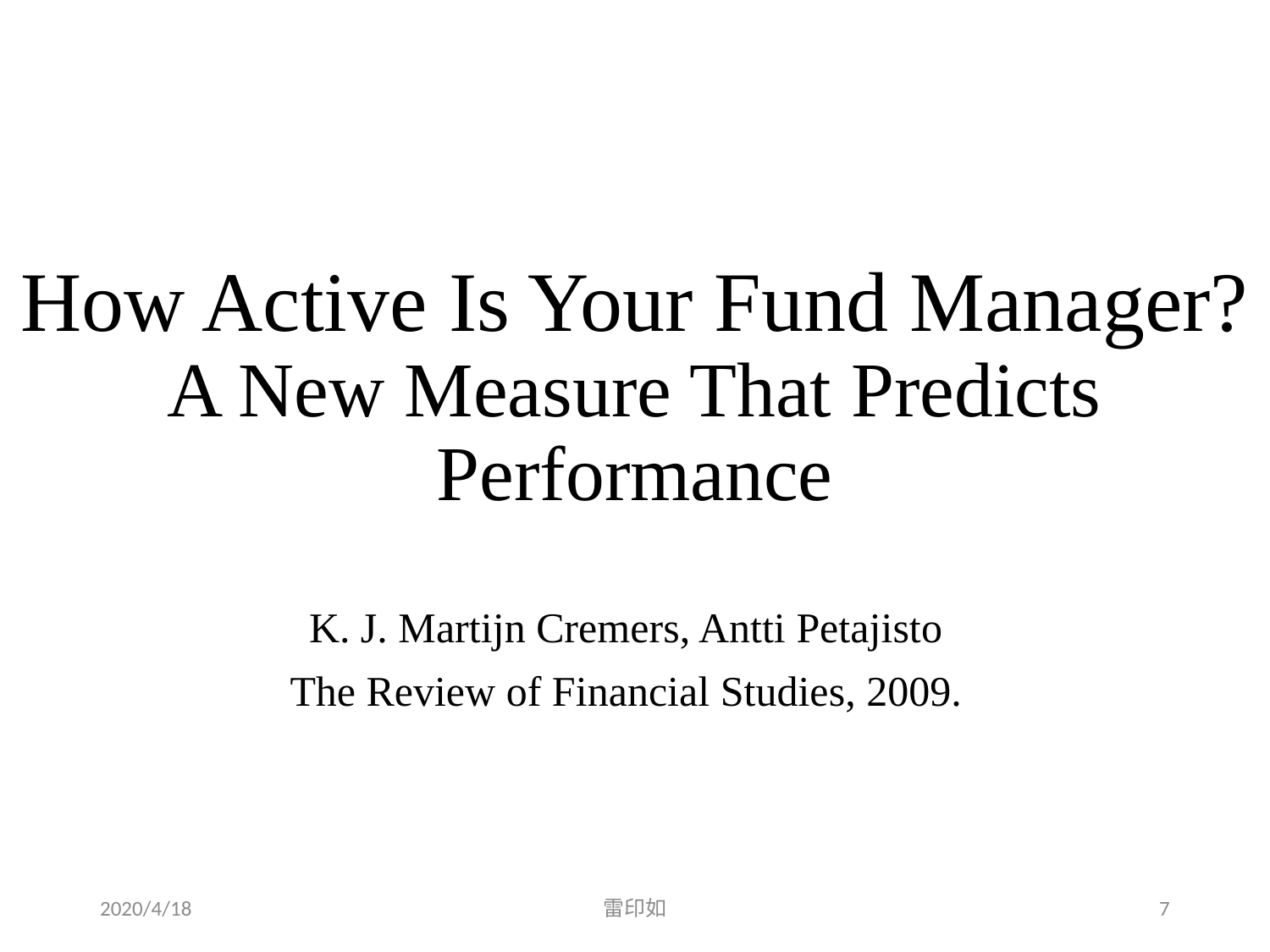

# How Active Is Your Fund Manager? A New Measure That Predicts Performance
K. J. Martijn Cremers, Antti Petajisto
The Review of Financial Studies, 2009.
2020/4/18
雷印如
7